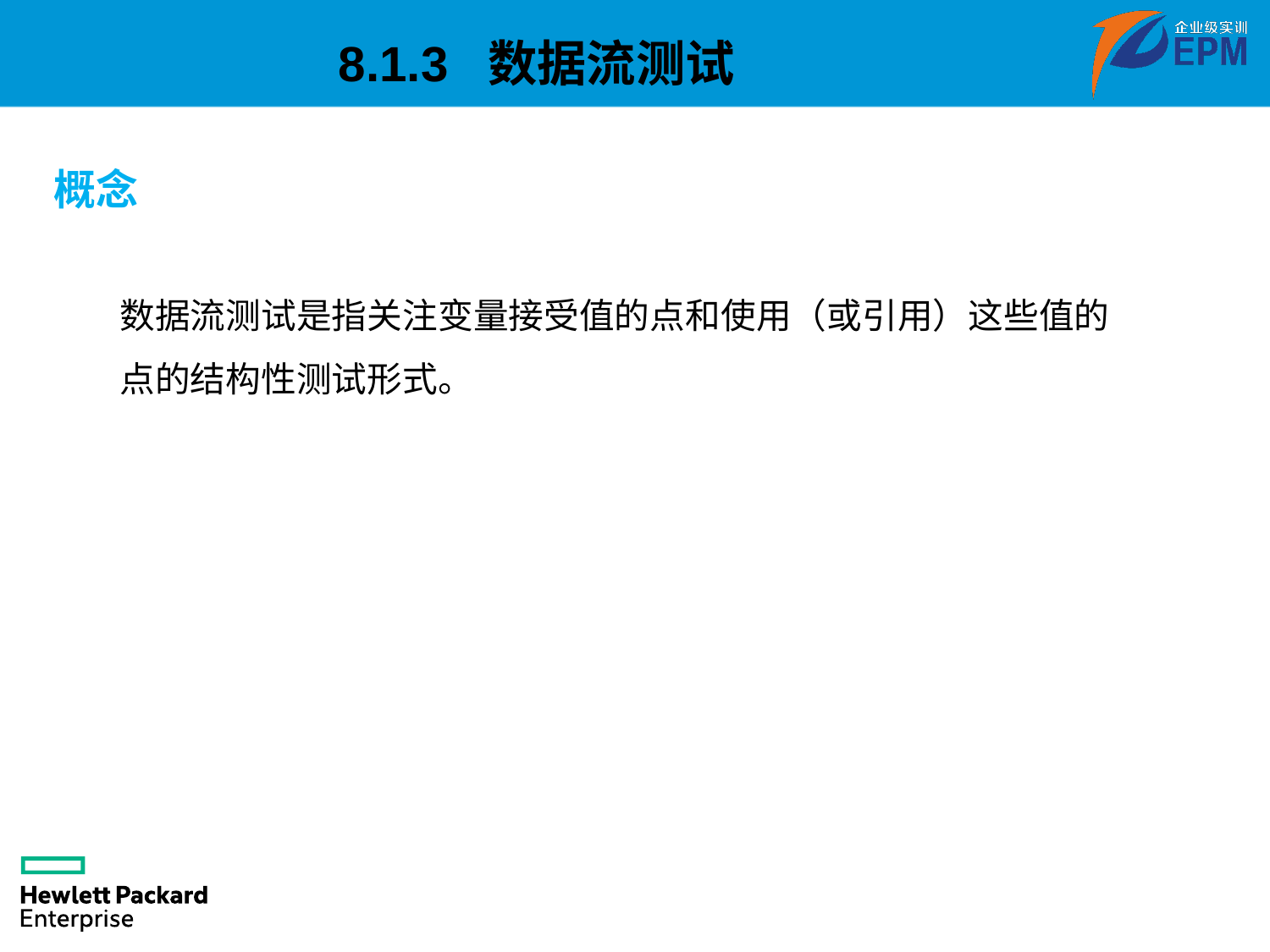

8.1.3  数据流测试
概念
数据流测试是指关注变量接受值的点和使用（或引用）这些值的点的结构性测试形式。